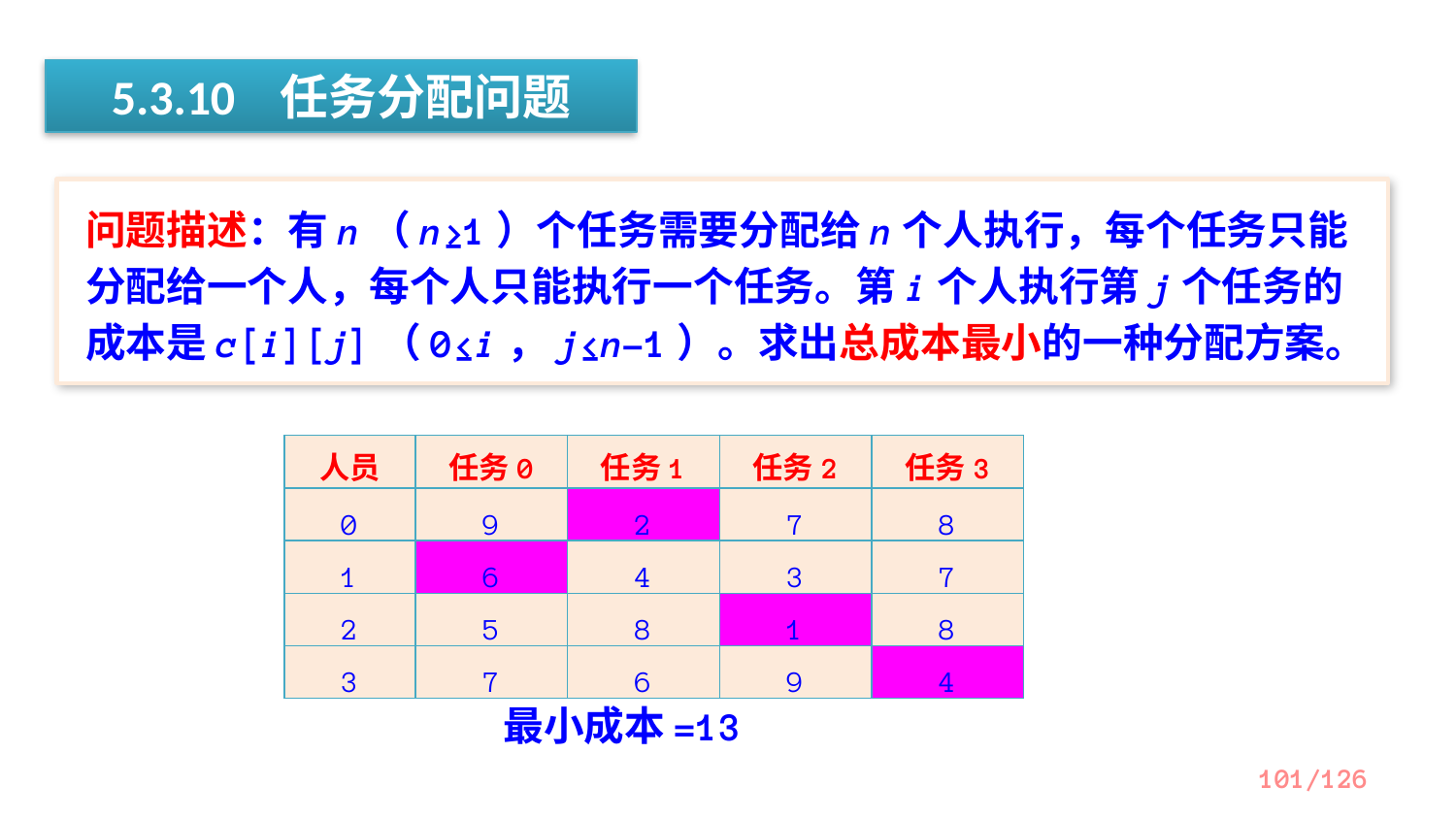

5.3.10   任务分配问题
问题描述：有n（n≥1）个任务需要分配给n个人执行，每个任务只能分配给一个人，每个人只能执行一个任务。第i个人执行第j个任务的成本是c[i][j]（0≤i，j≤n-1）。求出总成本最小的一种分配方案。
| 人员 | 任务0 | 任务1 | 任务2 | 任务3 |
| --- | --- | --- | --- | --- |
| 0 | 9 | 2 | 7 | 8 |
| 1 | 6 | 4 | 3 | 7 |
| 2 | 5 | 8 | 1 | 8 |
| 3 | 7 | 6 | 9 | 4 |
最小成本=13
101/126